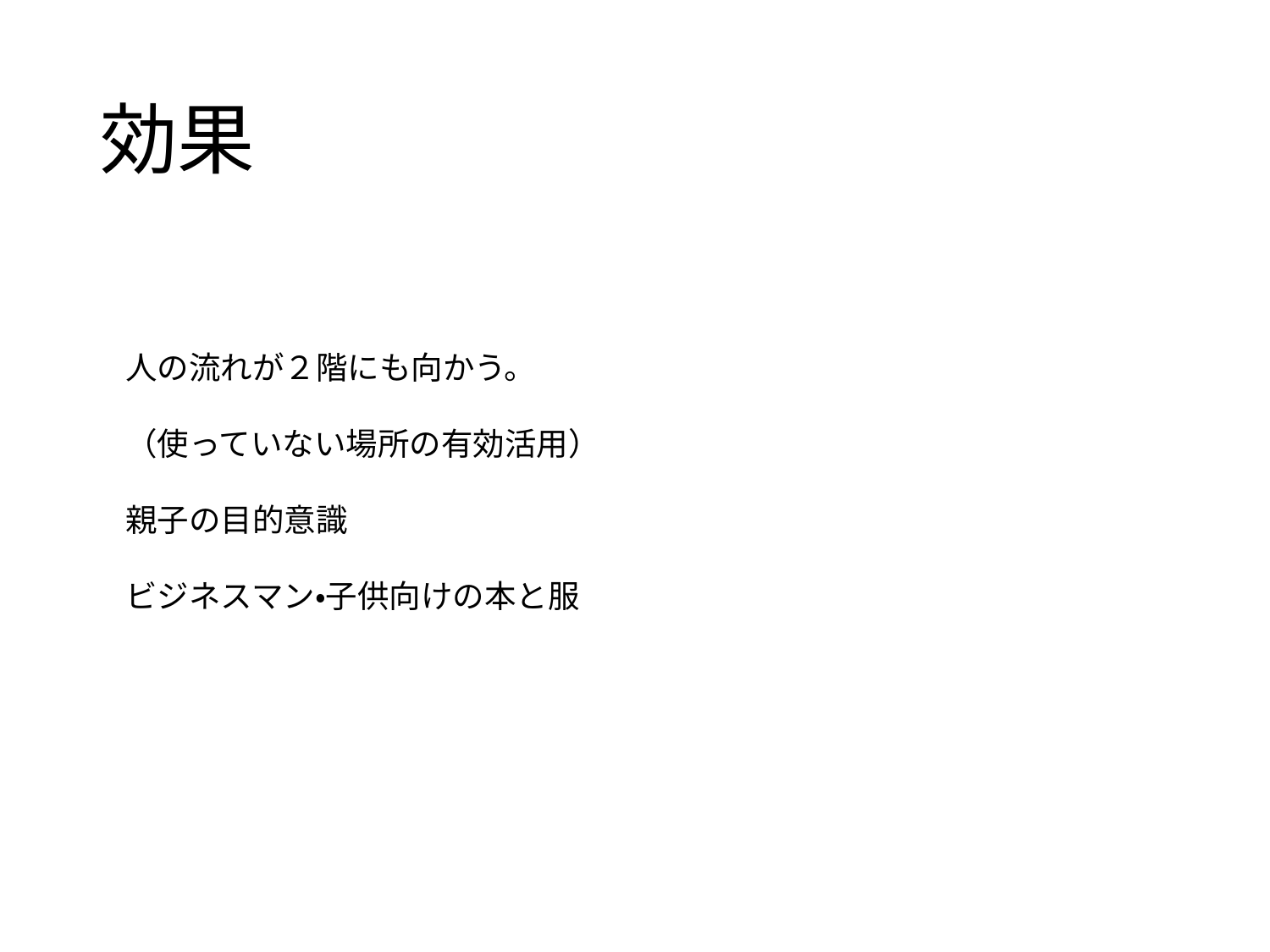

# 効果
人の流れが２階にも向かう。

（使っていない場所の有効活用）

親子の目的意識

ビジネスマン・子供向けの本と服